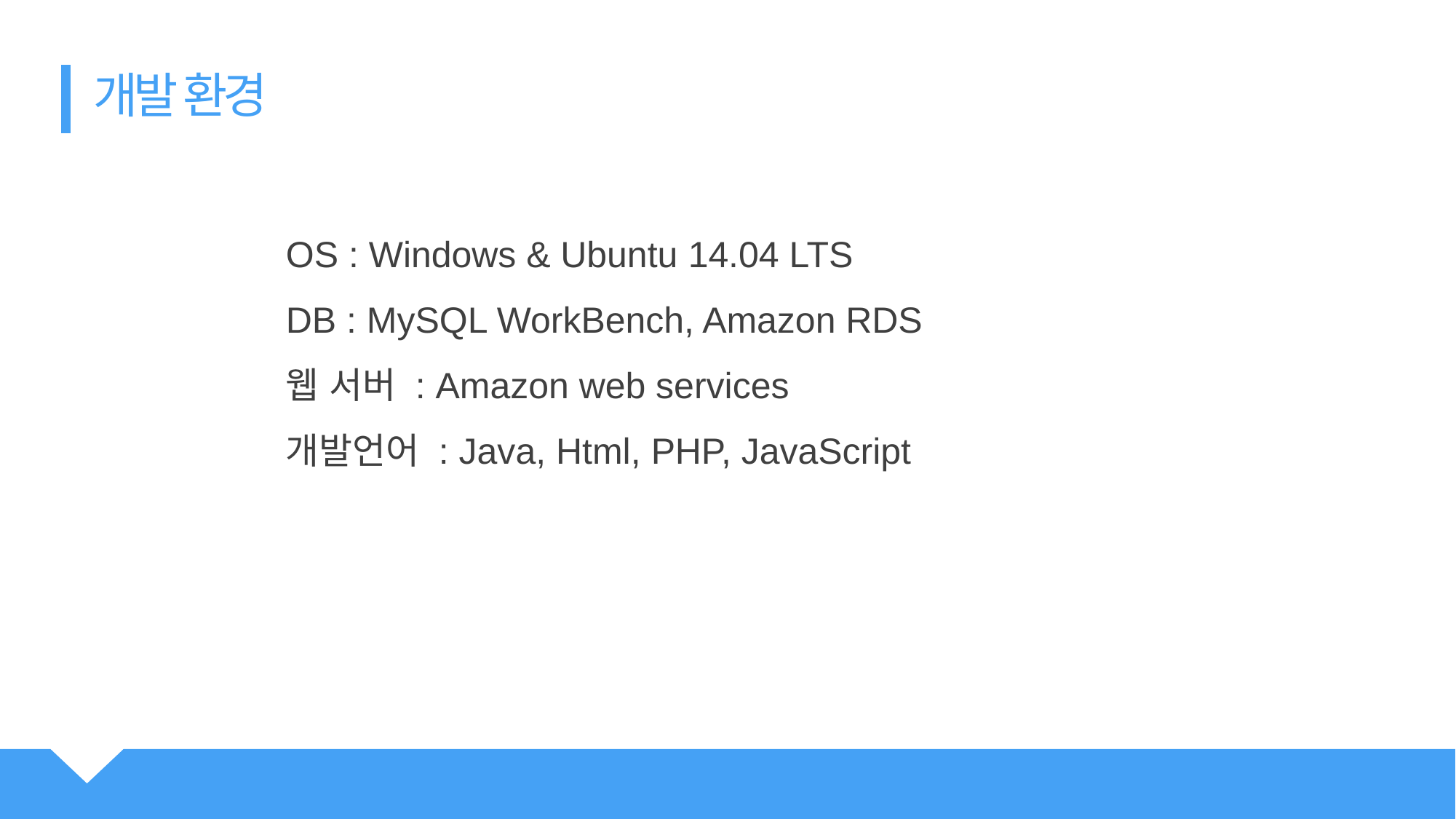

개발 환경

OS : Windows & Ubuntu 14.04 LTS
DB : MySQL WorkBench, Amazon RDS
웹 서버 : Amazon web services
개발언어 : Java, Html, PHP, JavaScript